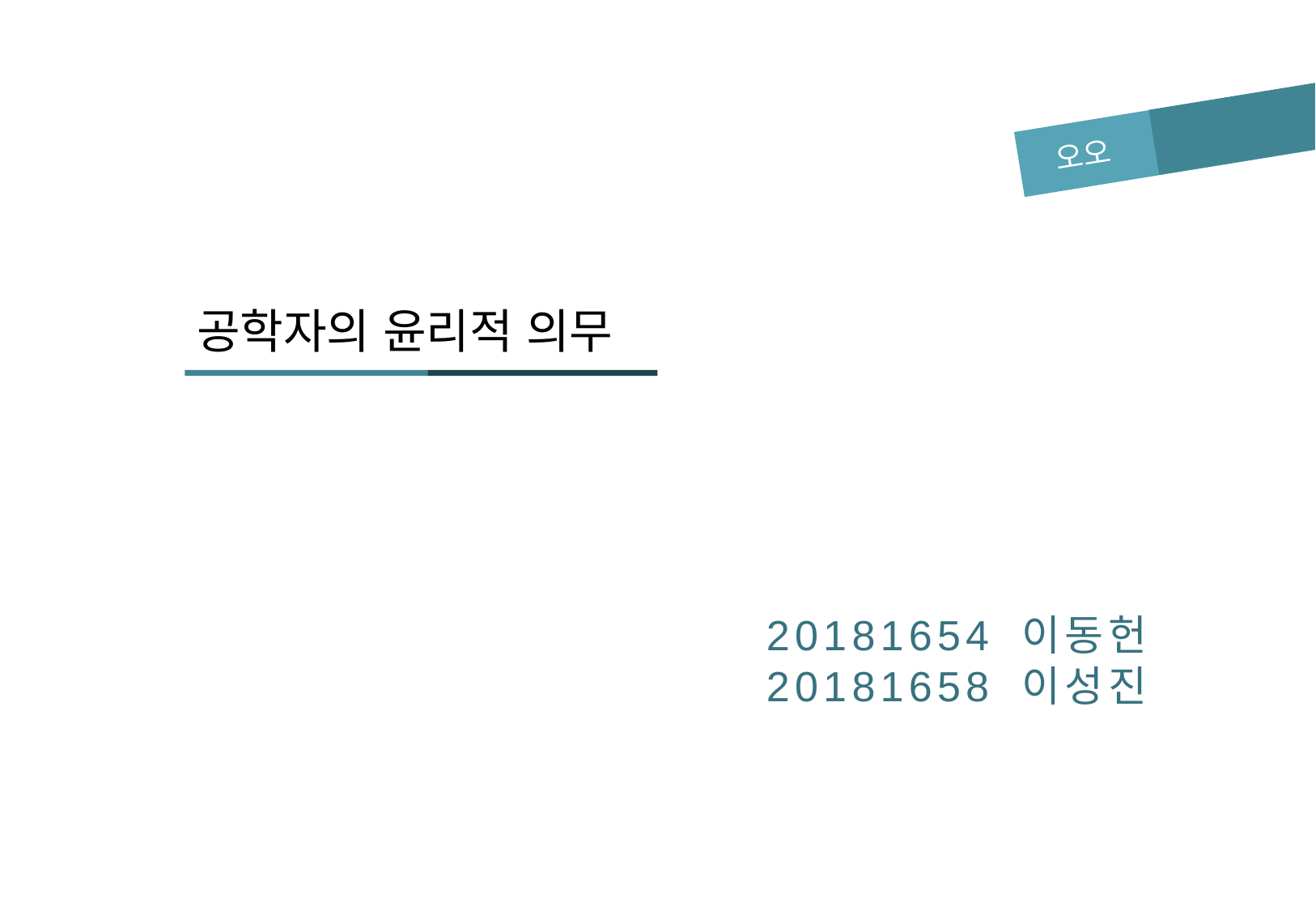

오오           ㅣㅣㅣ

공학자의 윤리적 의무

20181654 이동헌
20181658 이성진